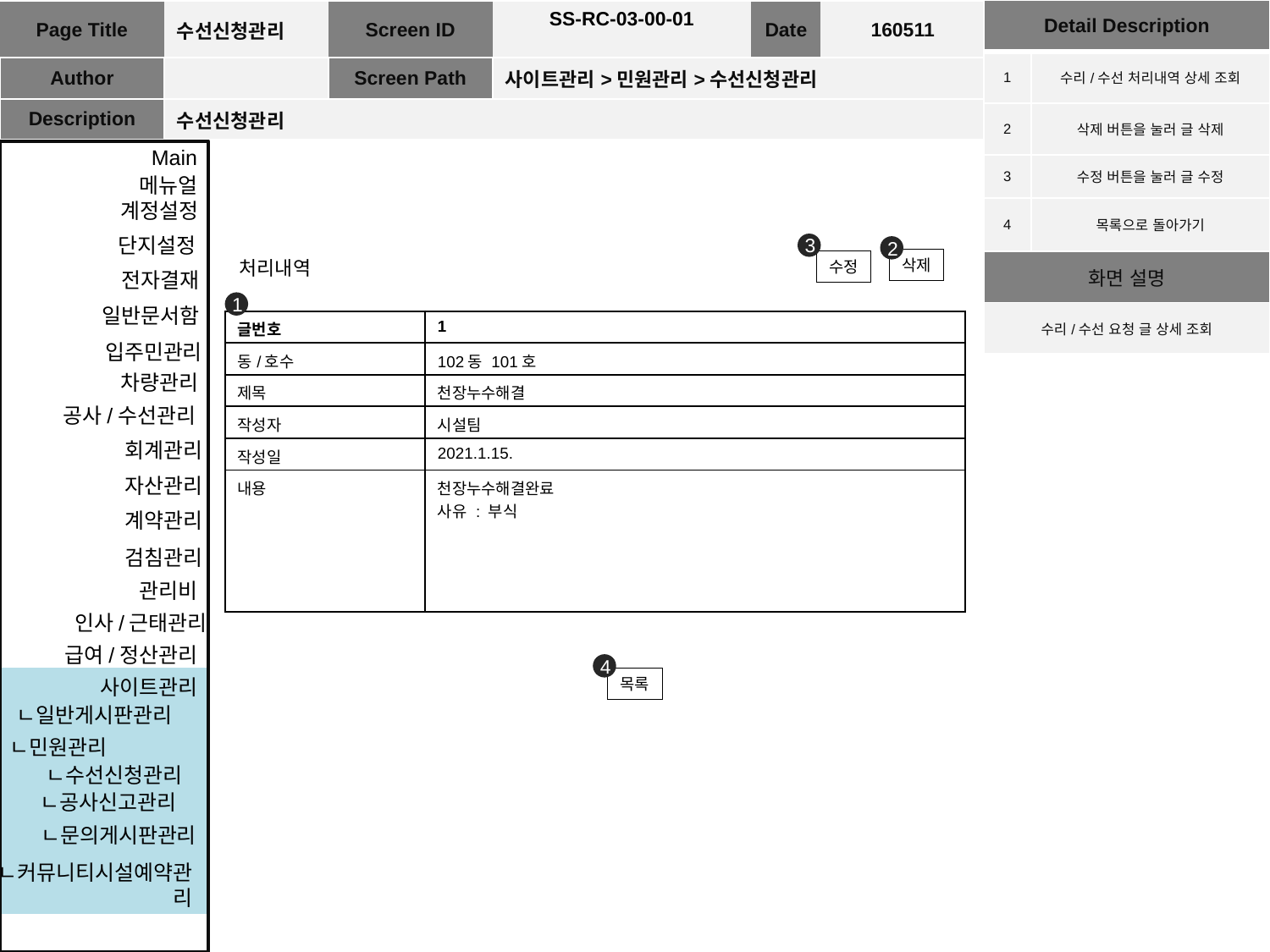

| Detail Description |  |
| --- | --- |
| 1 | 수리/수선 처리내역 상세 조회 |
| 2 | 삭제 버튼을 눌러 글 삭제 |
| 3 | 수정 버튼을 눌러 글 수정 |
| 4 | 목록으로 돌아가기 |
| 화면 설명 |  |
| 수리/수선 요청 글 상세 조회 |  |
| Page Title | 수선신청관리 | Screen ID | SS-RC-03-00-01 | Date | 160511 |
| --- | --- | --- | --- | --- | --- |
| Author |  | Screen Path | 사이트관리>민원관리>수선신청관리 |  |  |
| Description | 수선신청관리 |  |  |  |  |
Main

메뉴얼
계정설정
단지설정
3
2
삭제
처리내역
수정
전자결재
1
일반문서함
| 글번호 | 1 |
| --- | --- |
| 동/호수 | 102동 101호 |
| 제목 | 천장누수해결 |
| 작성자 | 시설팀 |
| 작성일 | 2021.1.15. |
| 내용 | 천장누수해결완료 사유 : 부식 |
입주민관리
차량관리
공사/수선관리
회계관리
자산관리
계약관리
검침관리
관리비
인사/근태관리
급여/정산관리
4

사이트관리
목록
ㄴ일반게시판관리
ㄴ민원관리
ㄴ수선신청관리
ㄴ공사신고관리
ㄴ문의게시판관리
ㄴ커뮤니티시설예약관리